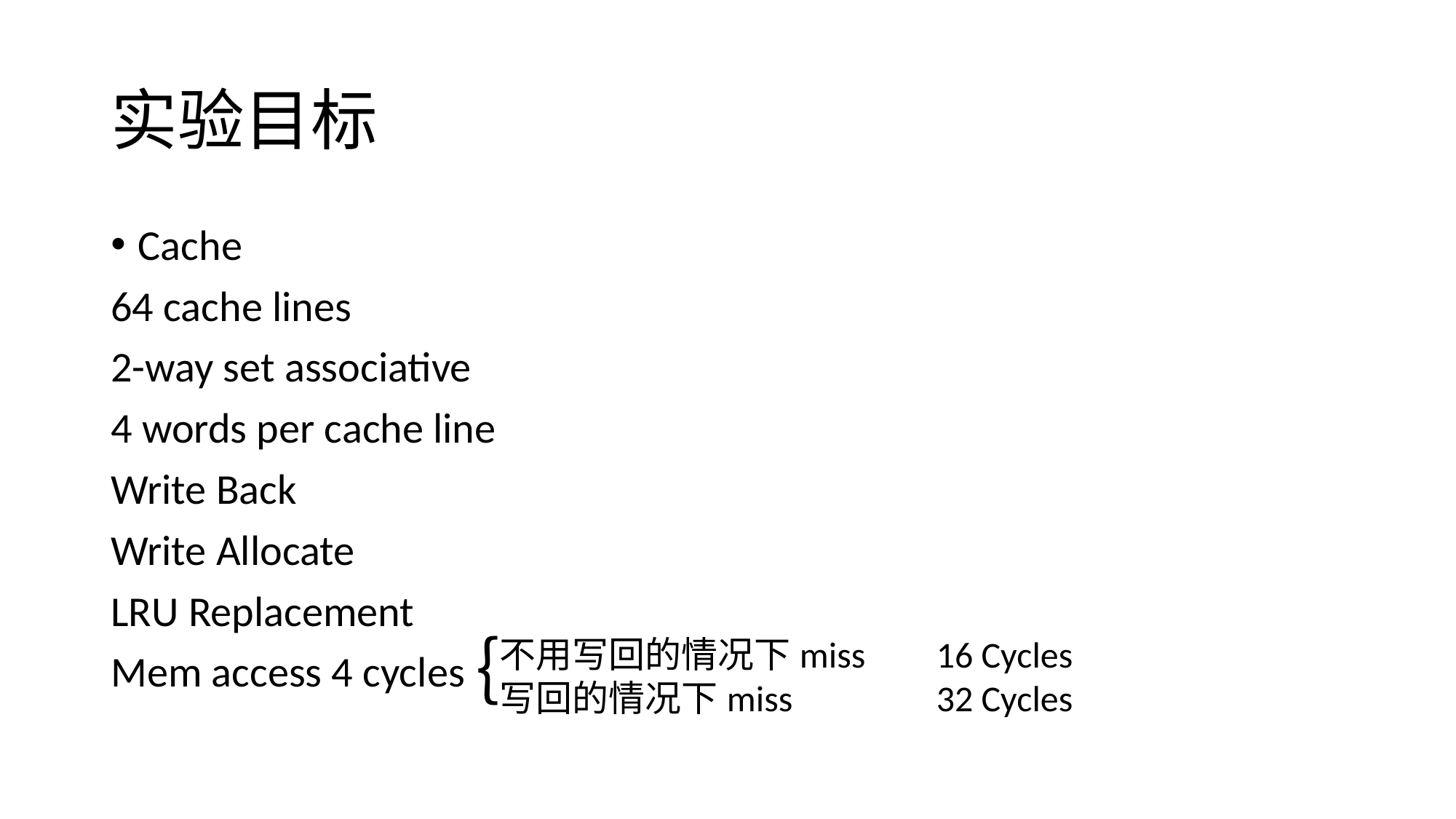

# 实验目标
Cache
64 cache lines
2-way set associative
4 words per cache line
Write Back
Write Allocate
LRU Replacement
Mem access 4 cycles
｛
不用写回的情况下miss	16 Cycles
写回的情况下miss		32 Cycles